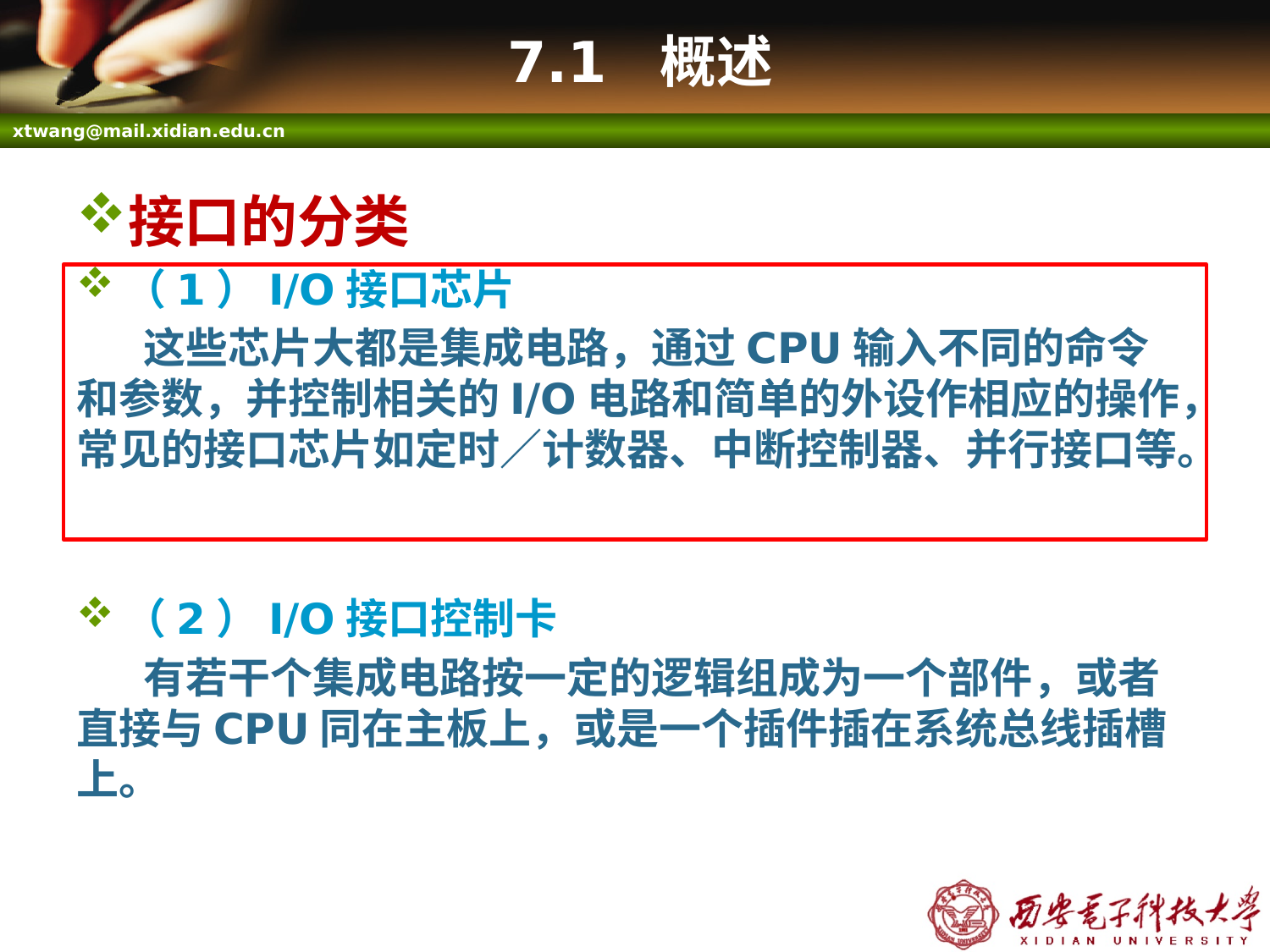

# 7.1  概述
接口的分类
（1）I/O接口芯片
      这些芯片大都是集成电路，通过CPU输入不同的命令和参数，并控制相关的I/O电路和简单的外设作相应的操作，常见的接口芯片如定时／计数器、中断控制器、并行接口等。

（2）I/O接口控制卡
      有若干个集成电路按一定的逻辑组成为一个部件，或者直接与CPU同在主板上，或是一个插件插在系统总线插槽上。